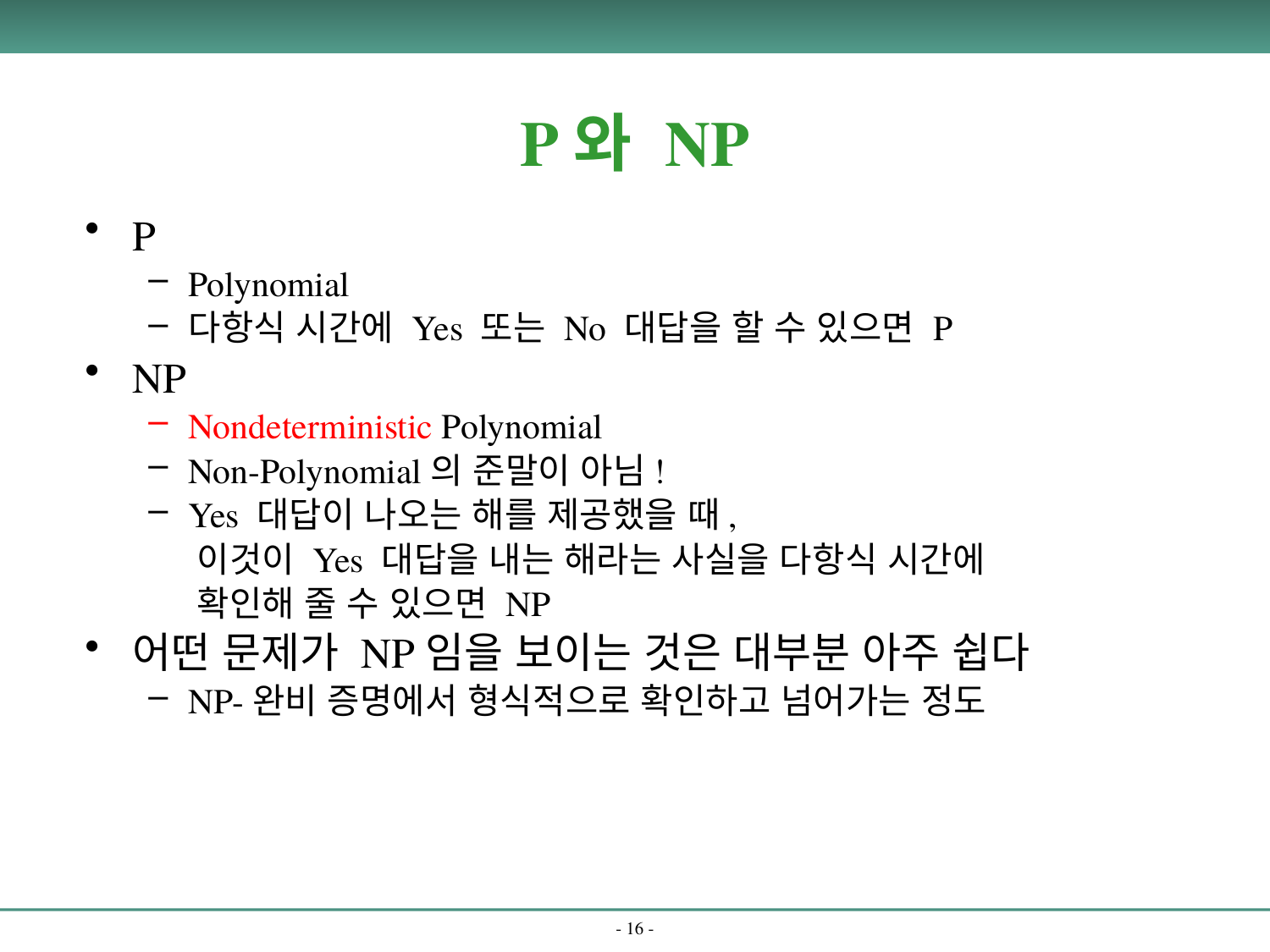

# P와 NP
P
Polynomial
다항식 시간에 Yes 또는 No 대답을 할 수 있으면 P
NP
Nondeterministic Polynomial
Non-Polynomial의 준말이 아님!
Yes 대답이 나오는 해를 제공했을 때,
    이것이 Yes 대답을 내는 해라는 사실을 다항식 시간에
    확인해 줄 수 있으면 NP
어떤 문제가 NP임을 보이는 것은 대부분 아주 쉽다
NP-완비 증명에서 형식적으로 확인하고 넘어가는 정도